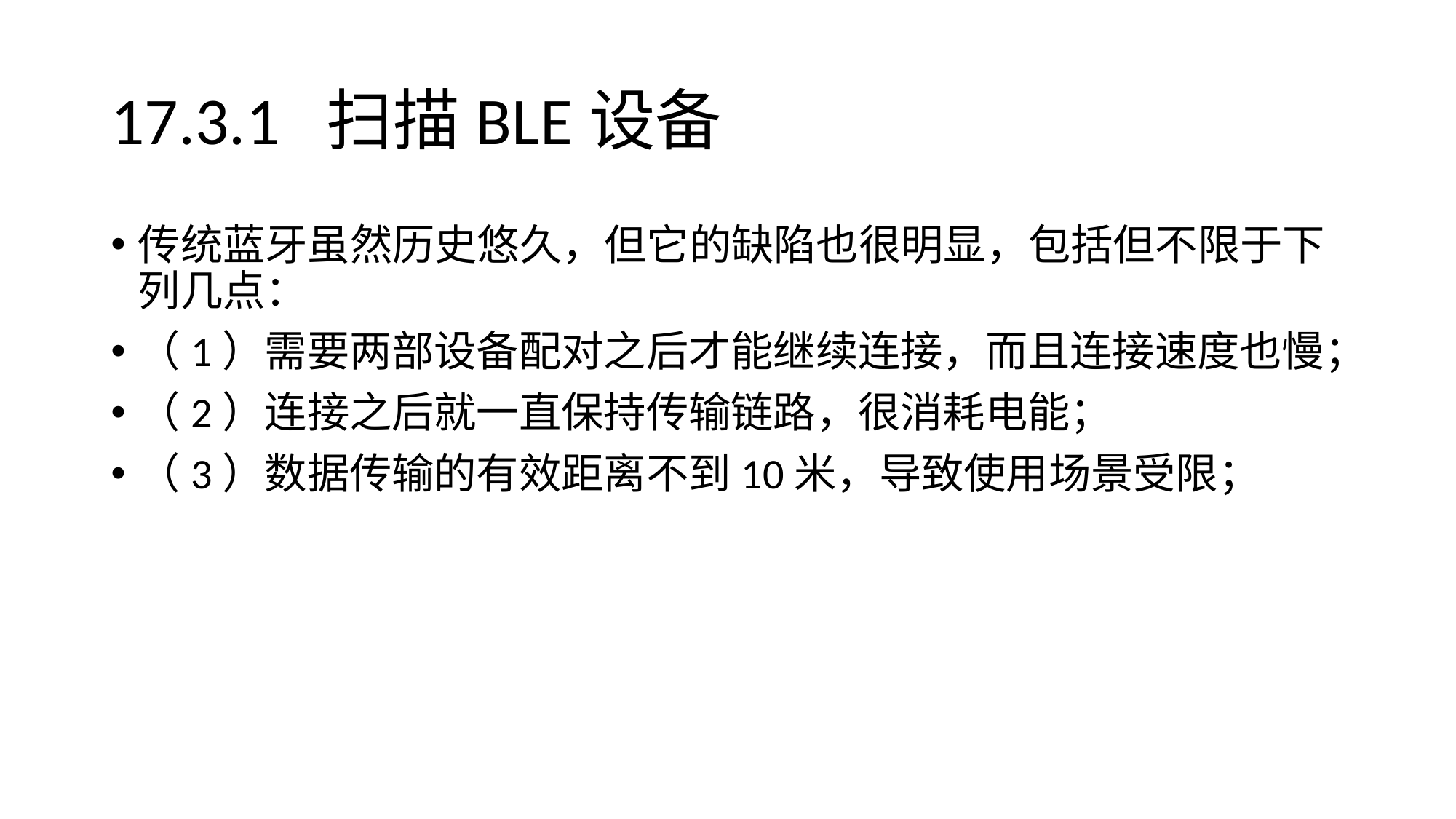

# 17.3.1  扫描BLE设备
传统蓝牙虽然历史悠久，但它的缺陷也很明显，包括但不限于下列几点：
（1）需要两部设备配对之后才能继续连接，而且连接速度也慢；
（2）连接之后就一直保持传输链路，很消耗电能；
（3）数据传输的有效距离不到10米，导致使用场景受限；